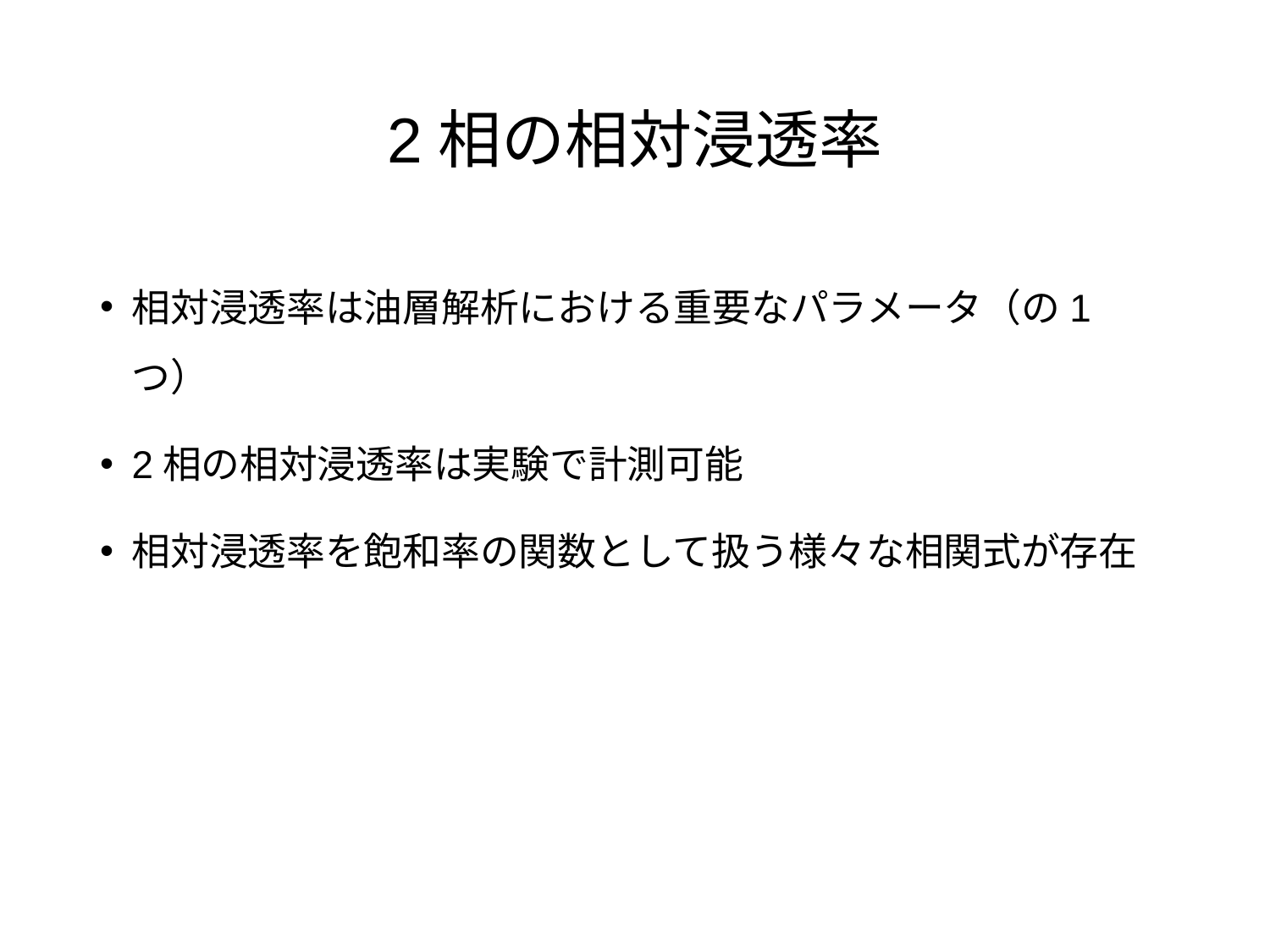

# 2相の相対浸透率
相対浸透率は油層解析における重要なパラメータ（の1つ）
2相の相対浸透率は実験で計測可能
相対浸透率を飽和率の関数として扱う様々な相関式が存在